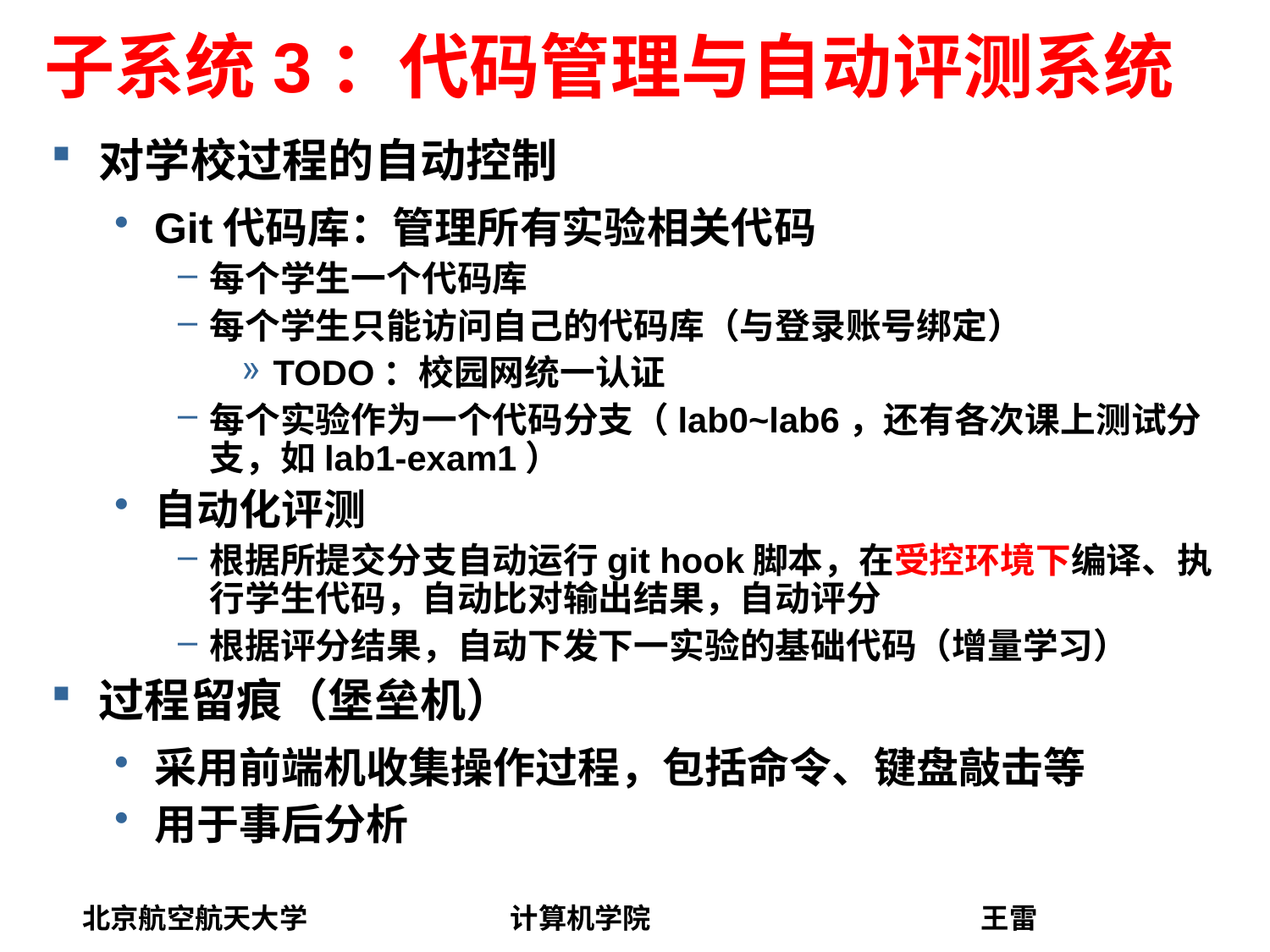

# 子系统3：代码管理与自动评测系统
对学校过程的自动控制
Git代码库：管理所有实验相关代码
每个学生一个代码库
每个学生只能访问自己的代码库（与登录账号绑定）
TODO：校园网统一认证
每个实验作为一个代码分支（lab0~lab6，还有各次课上测试分支，如lab1-exam1）
自动化评测
根据所提交分支自动运行git hook脚本，在受控环境下编译、执行学生代码，自动比对输出结果，自动评分
根据评分结果，自动下发下一实验的基础代码（增量学习）
过程留痕（堡垒机）
采用前端机收集操作过程，包括命令、键盘敲击等
用于事后分析
25